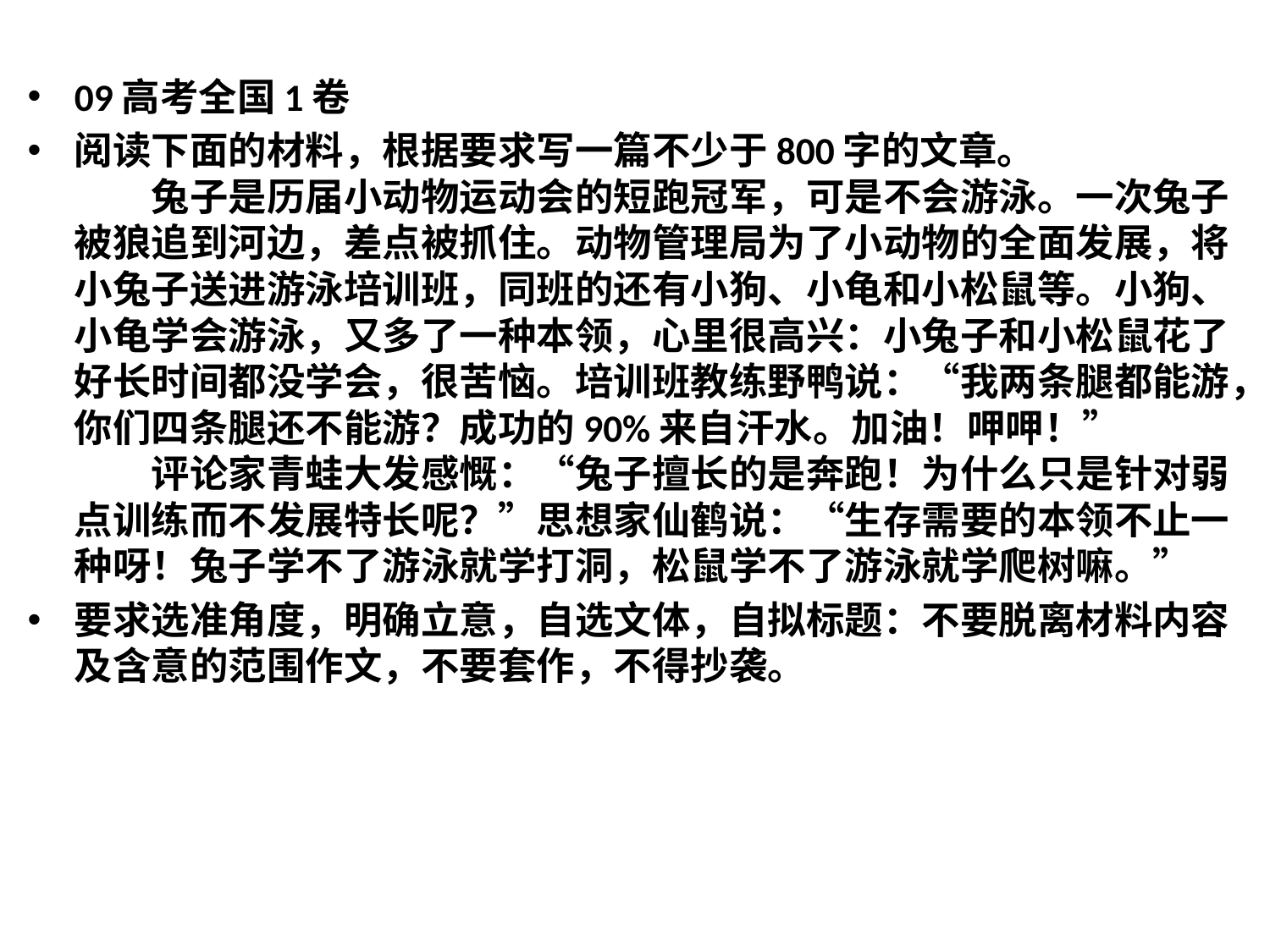

#
09高考全国1卷
阅读下面的材料，根据要求写一篇不少于800字的文章。
　　兔子是历届小动物运动会的短跑冠军，可是不会游泳。一次兔子被狼追到河边，差点被抓住。动物管理局为了小动物的全面发展，将小兔子送进游泳培训班，同班的还有小狗、小龟和小松鼠等。小狗、小龟学会游泳，又多了一种本领，心里很高兴：小兔子和小松鼠花了好长时间都没学会，很苦恼。培训班教练野鸭说：“我两条腿都能游，你们四条腿还不能游？成功的90%来自汗水。加油！呷呷！”
　　评论家青蛙大发感慨：“兔子擅长的是奔跑！为什么只是针对弱点训练而不发展特长呢？”思想家仙鹤说：“生存需要的本领不止一种呀！兔子学不了游泳就学打洞，松鼠学不了游泳就学爬树嘛。”
要求选准角度，明确立意，自选文体，自拟标题：不要脱离材料内容及含意的范围作文，不要套作，不得抄袭。